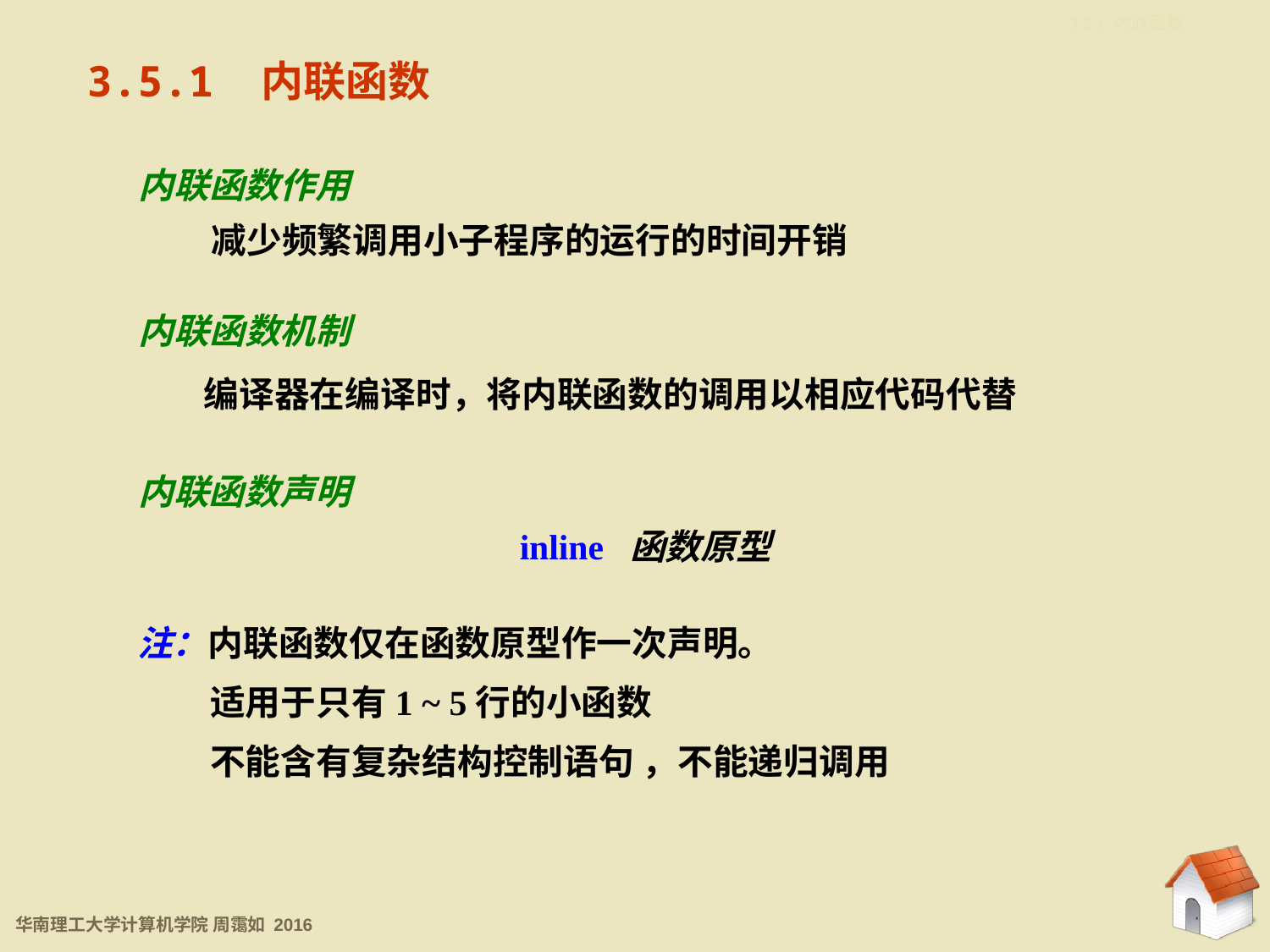

3.5.1 内联函数
3.5.1	内联函数
内联函数作用
        减少频繁调用小子程序的运行的时间开销
内联函数机制
        编译器在编译时，将内联函数的调用以相应代码代替
内联函数声明
			inline  函数原型
注：内联函数仅在函数原型作一次声明。
        适用于只有1 ~ 5行的小函数
        不能含有复杂结构控制语句 ，不能递归调用